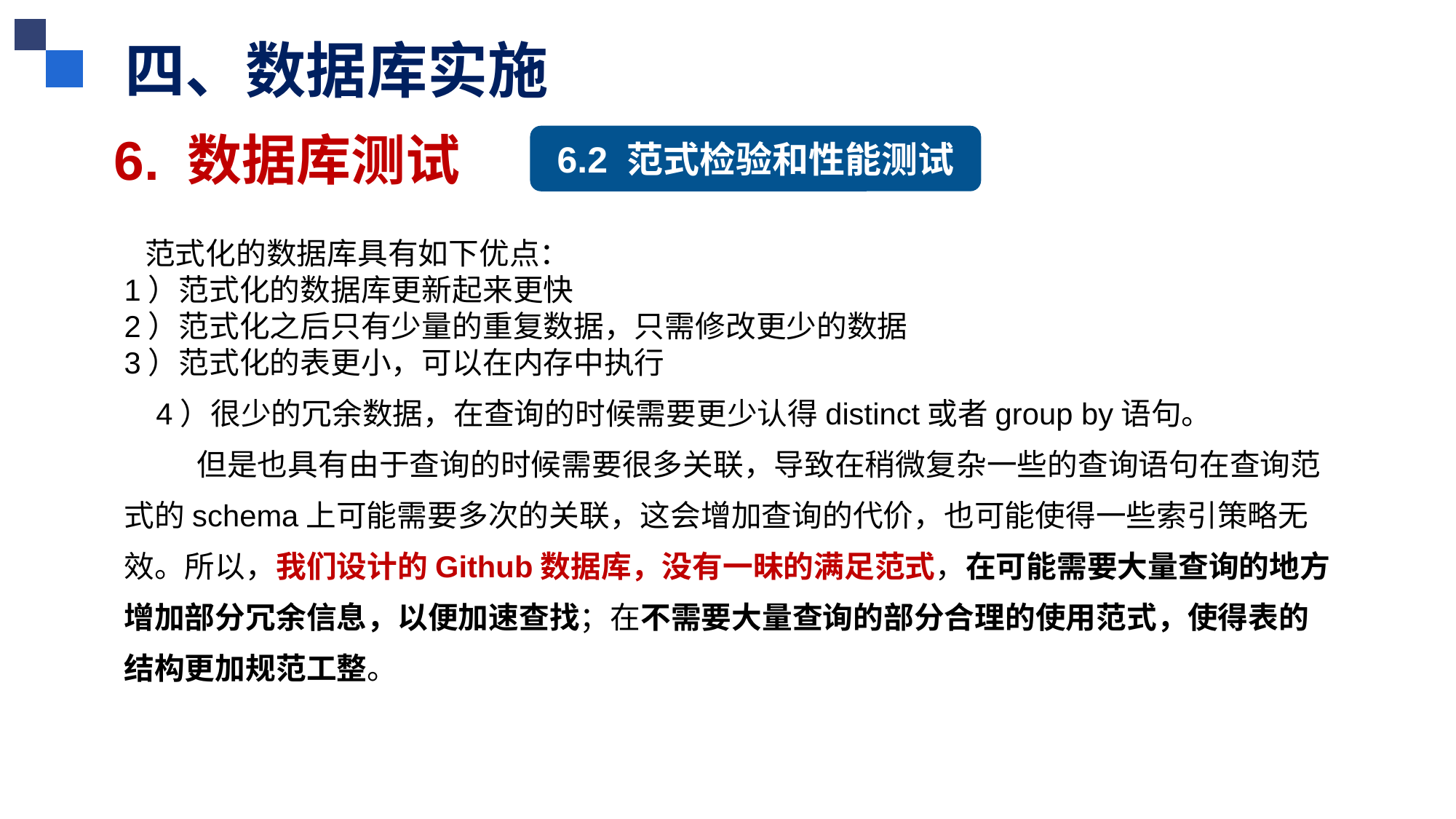

四、数据库实施

6. 数据库测试
6.2 范式检验和性能测试
  范式化的数据库具有如下优点：1）范式化的数据库更新起来更快2）范式化之后只有少量的重复数据，只需修改更少的数据3）范式化的表更小，可以在内存中执行4）很少的冗余数据，在查询的时候需要更少认得distinct或者group by语句。
     但是也具有由于查询的时候需要很多关联，导致在稍微复杂一些的查询语句在查询范式的schema上可能需要多次的关联，这会增加查询的代价，也可能使得一些索引策略无效。所以，我们设计的Github数据库，没有一昧的满足范式，在可能需要大量查询的地方增加部分冗余信息，以便加速查找；在不需要大量查询的部分合理的使用范式，使得表的结构更加规范工整。